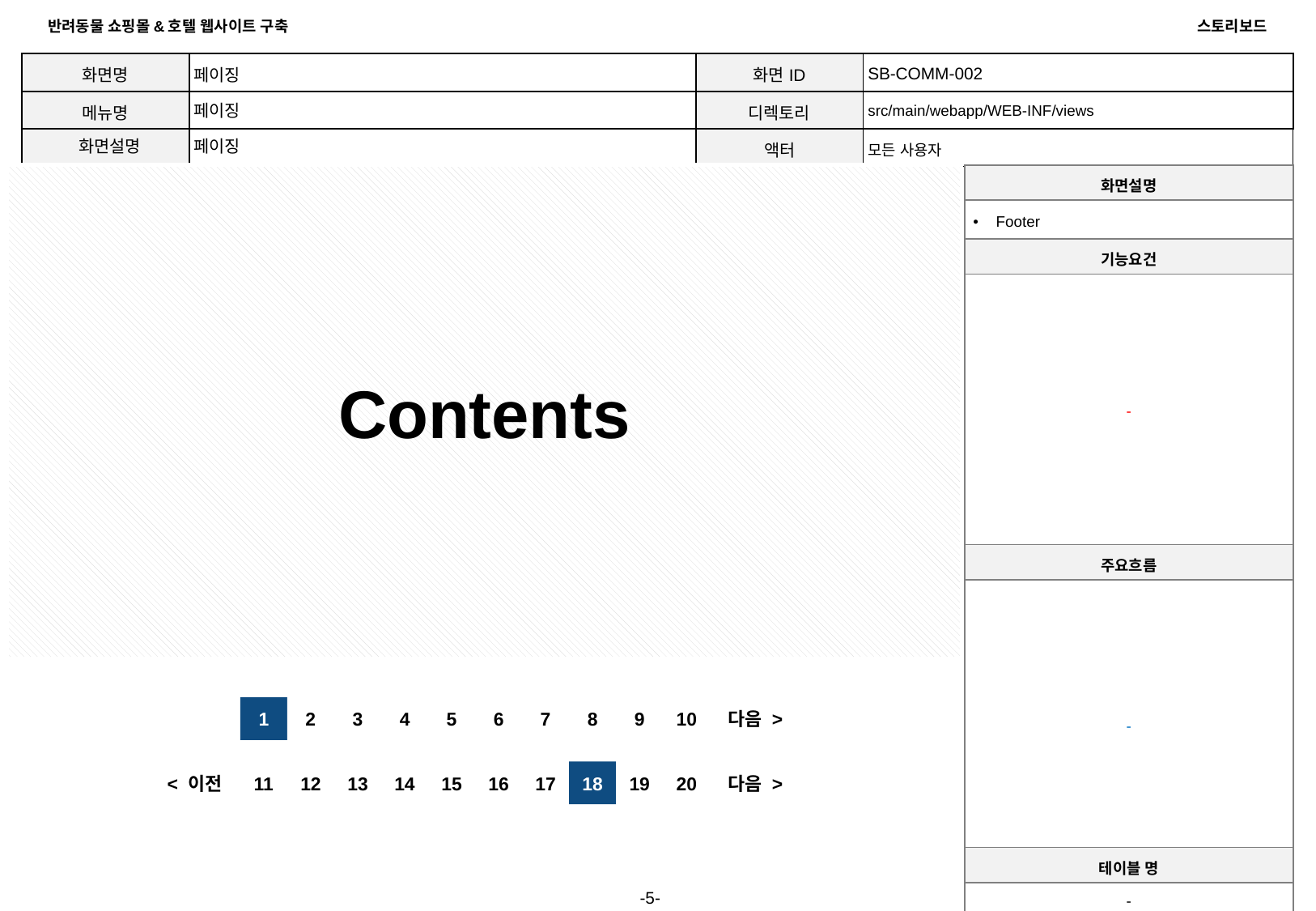

| 화면명 | 페이징 | 화면ID | SB-COMM-002 |
| --- | --- | --- | --- |
| 메뉴명 | 페이징 | 디렉토리 | src/main/webapp/WEB-INF/views |
| 화면설명 | 페이징 | 액터 | 모든 사용자 |
Contents
| 화면설명 |
| --- |
| Footer |
| 기능요건 |
| - |
| 주요흐름 |
| - |
1
2
3
4
5
6
7
8
9
10
다음 >
< 이전
11
12
13
14
15
16
17
18
19
20
다음 >
| 테이블 명 |
| --- |
| - |